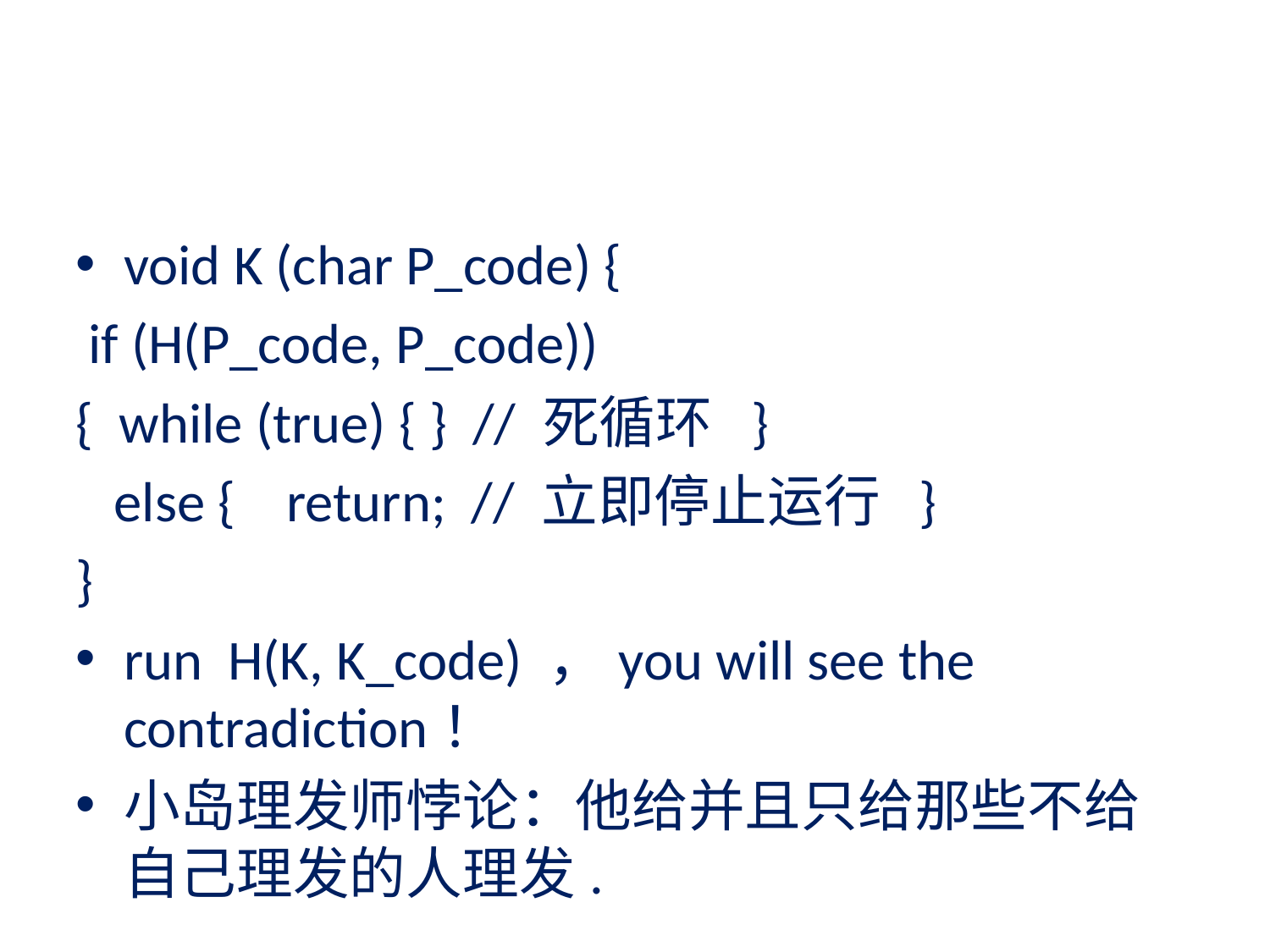

#
void K (char P_code) {
 if (H(P_code, P_code))
{  while (true) { }  // 死循环  }
   else {    return;  // 立即停止运行  }
}
run  H(K, K_code) ，you will see the contradiction！
小岛理发师悖论：他给并且只给那些不给自己理发的人理发.